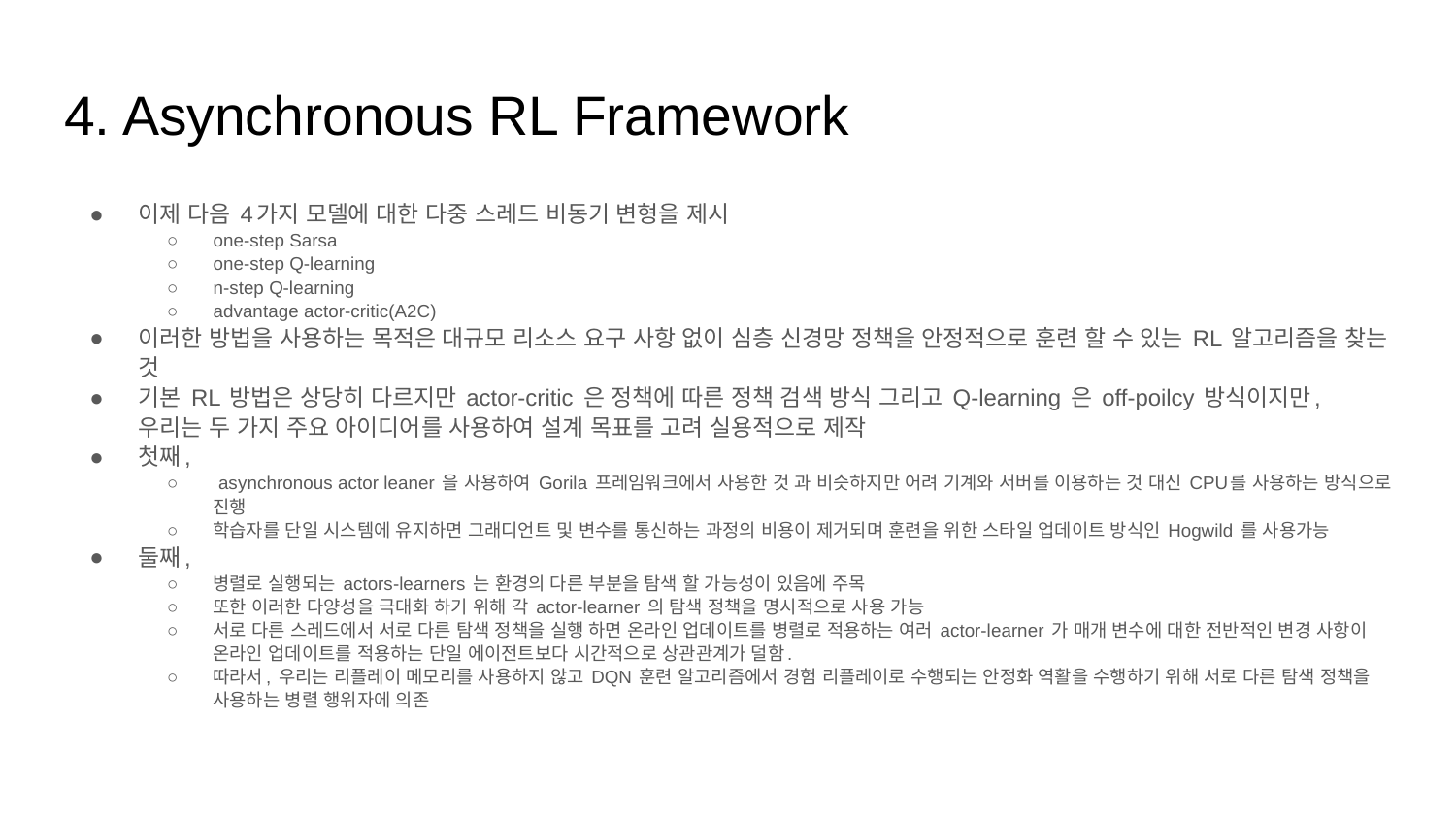

# 4. Asynchronous RL Framework
이제 다음 4가지 모델에 대한 다중 스레드 비동기 변형을 제시
one-step Sarsa
one-step Q-learning
n-step Q-learning
advantage actor-critic(A2C)
이러한 방법을 사용하는 목적은 대규모 리소스 요구 사항 없이 심층 신경망 정책을 안정적으로 훈련 할 수 있는 RL 알고리즘을 찾는 것
기본 RL 방법은 상당히 다르지만 actor-critic 은 정책에 따른 정책 검색 방식 그리고 Q-learning 은 off-poilcy 방식이지만, 우리는 두 가지 주요 아이디어를 사용하여 설계 목표를 고려 실용적으로 제작
첫째,
 asynchronous actor leaner 을 사용하여 Gorila 프레임워크에서 사용한 것 과 비슷하지만 어려 기계와 서버를 이용하는 것 대신 CPU를 사용하는 방식으로 진행
학습자를 단일 시스템에 유지하면 그래디언트 및 변수를 통신하는 과정의 비용이 제거되며 훈련을 위한 스타일 업데이트 방식인 Hogwild 를 사용가능
둘째,
병렬로 실행되는 actors-learners 는 환경의 다른 부분을 탐색 할 가능성이 있음에 주목
또한 이러한 다양성을 극대화 하기 위해 각 actor-learner 의 탐색 정책을 명시적으로 사용 가능
서로 다른 스레드에서 서로 다른 탐색 정책을 실행 하면 온라인 업데이트를 병렬로 적용하는 여러 actor-learner 가 매개 변수에 대한 전반적인 변경 사항이 온라인 업데이트를 적용하는 단일 에이전트보다 시간적으로 상관관계가 덜함.
따라서, 우리는 리플레이 메모리를 사용하지 않고 DQN 훈련 알고리즘에서 경험 리플레이로 수행되는 안정화 역활을 수행하기 위해 서로 다른 탐색 정책을 사용하는 병렬 행위자에 의존